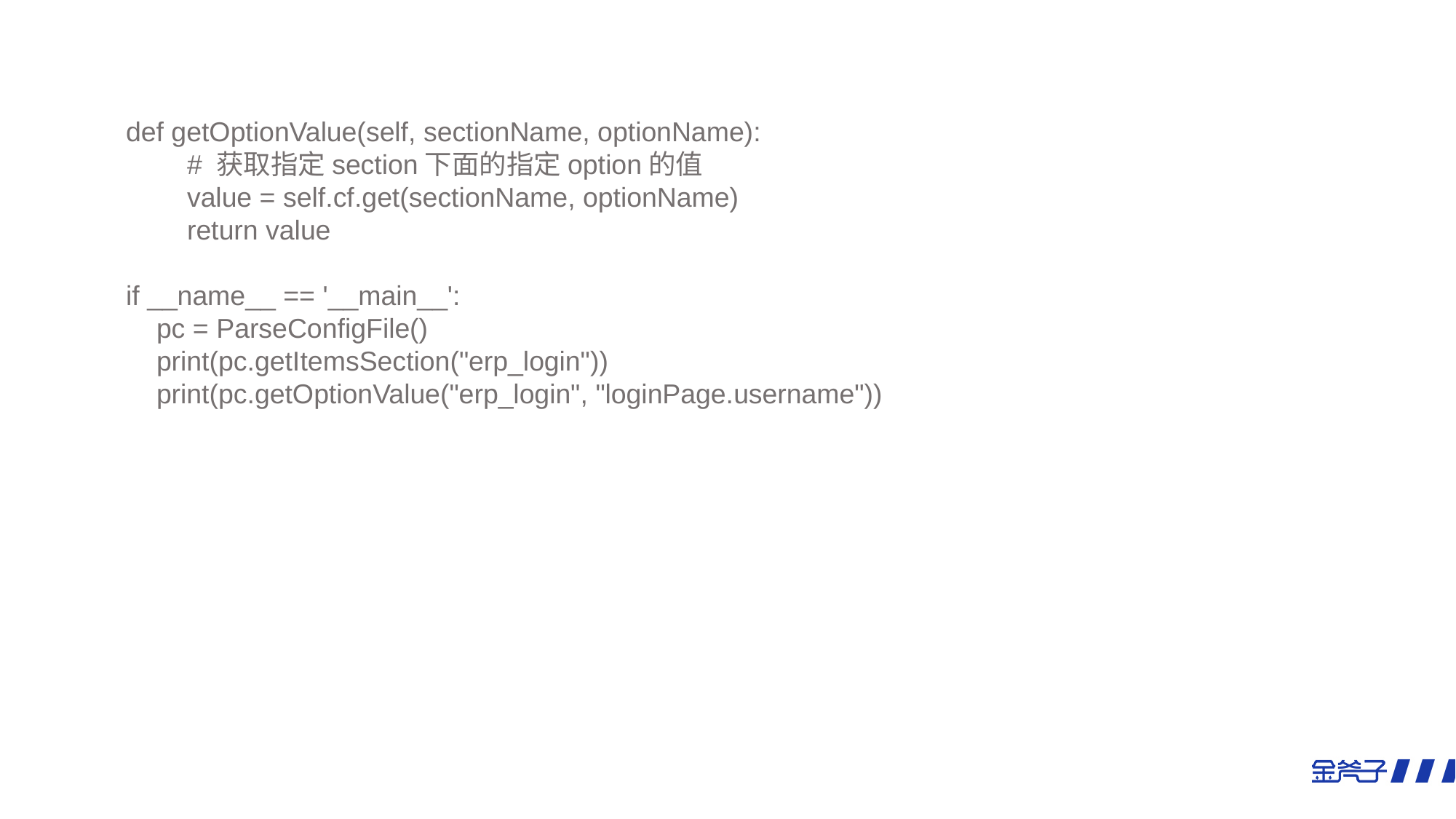

def getOptionValue(self, sectionName, optionName):
        # 获取指定section下面的指定option的值
        value = self.cf.get(sectionName, optionName)
        return value

if __name__ == '__main__':
    pc = ParseConfigFile()
    print(pc.getItemsSection("erp_login"))
    print(pc.getOptionValue("erp_login", "loginPage.username"))